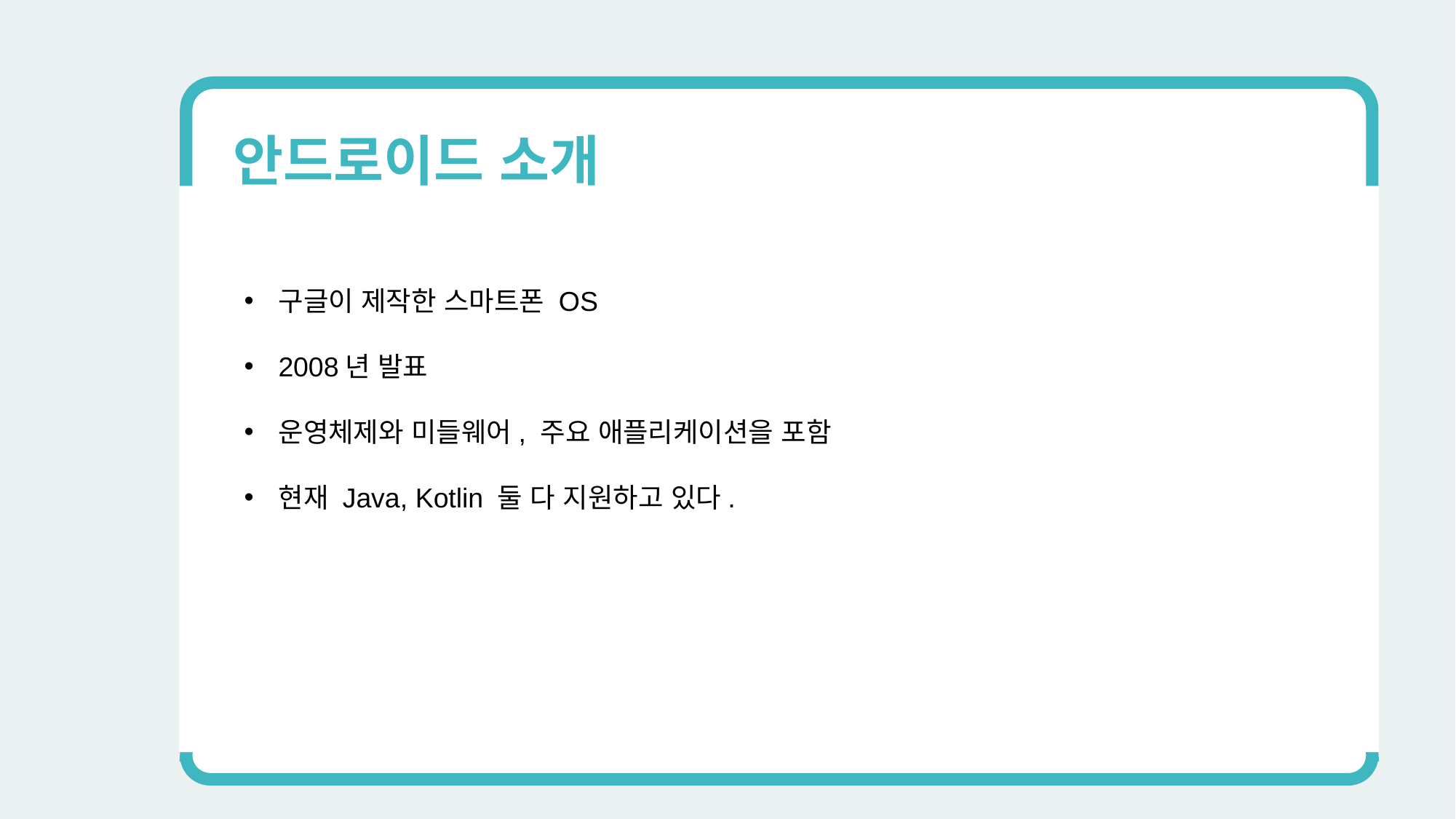

안드로이드 소개

구글이 제작한 스마트폰 OS
2008년 발표
운영체제와 미들웨어, 주요 애플리케이션을 포함
현재 Java, Kotlin 둘 다 지원하고 있다.